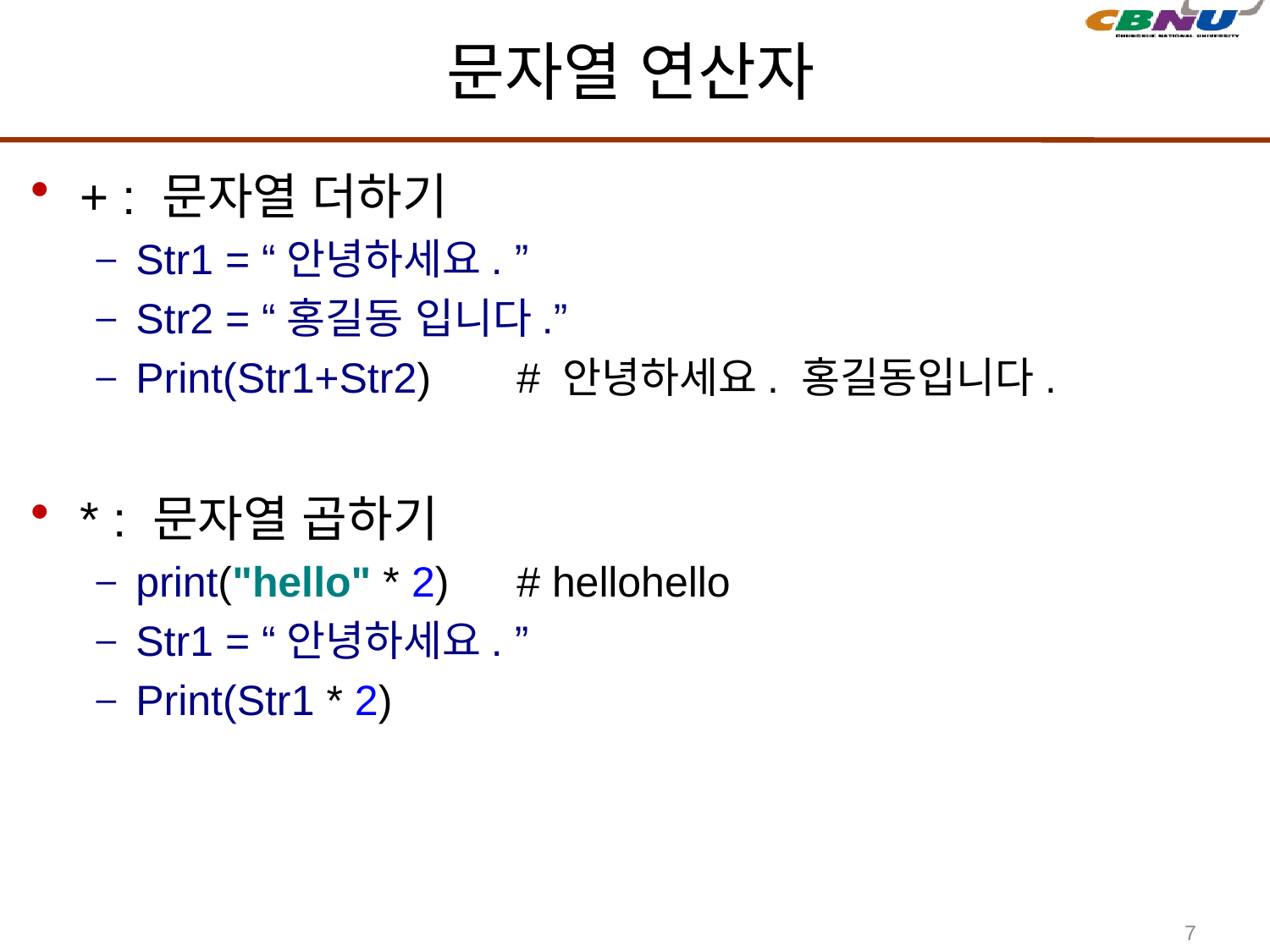

# 문자열 연산자
+ : 문자열 더하기
Str1 = “안녕하세요. ”
Str2 = “홍길동 입니다.”
Print(Str1+Str2)	# 안녕하세요. 홍길동입니다.

* : 문자열 곱하기
print("hello" * 2)	# hellohello
Str1 = “안녕하세요. ”
Print(Str1 * 2)
7